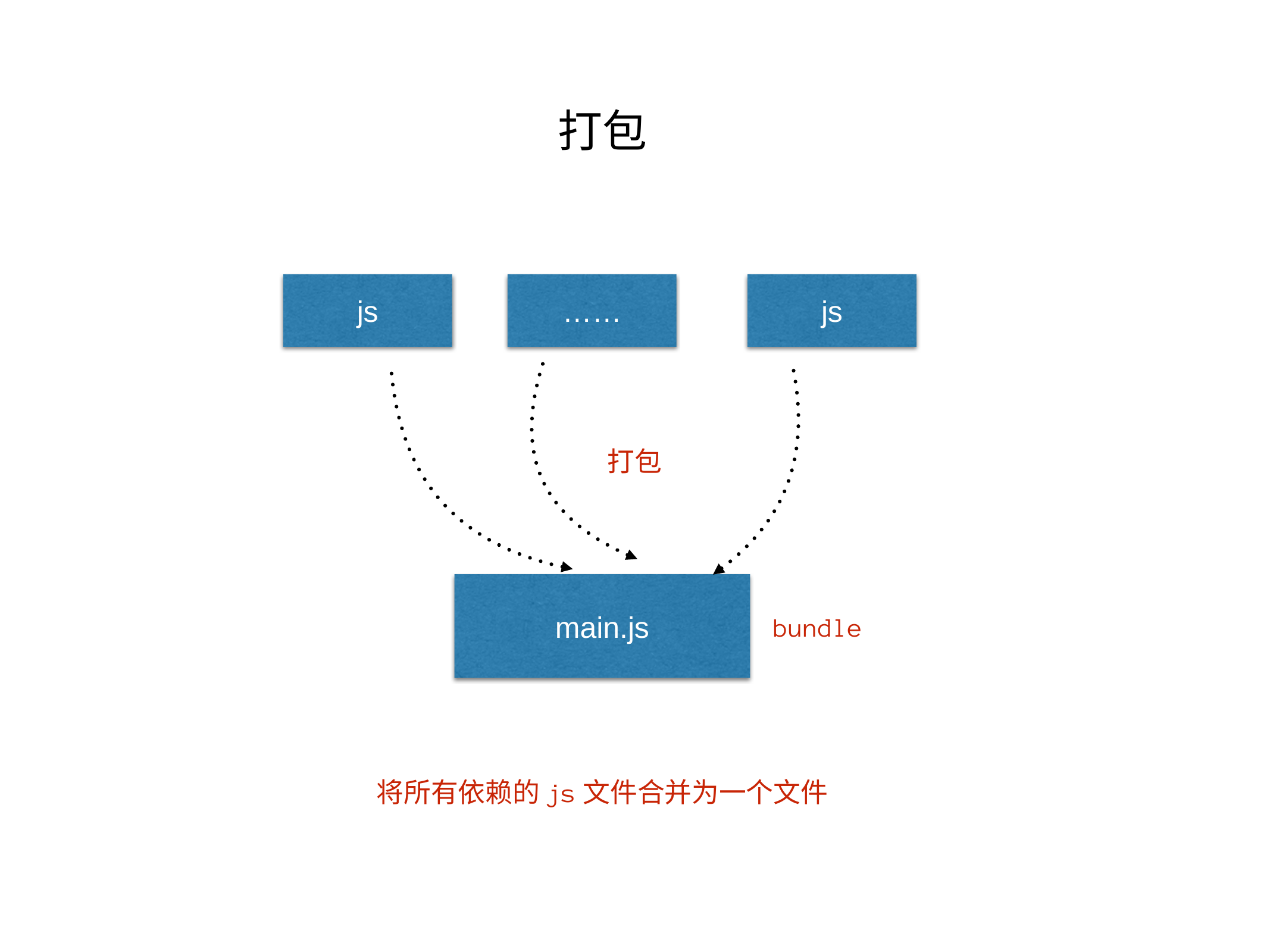

打包
js
……
js

打包
main.js
bundle
将所有依赖的js文件合并为一个文件